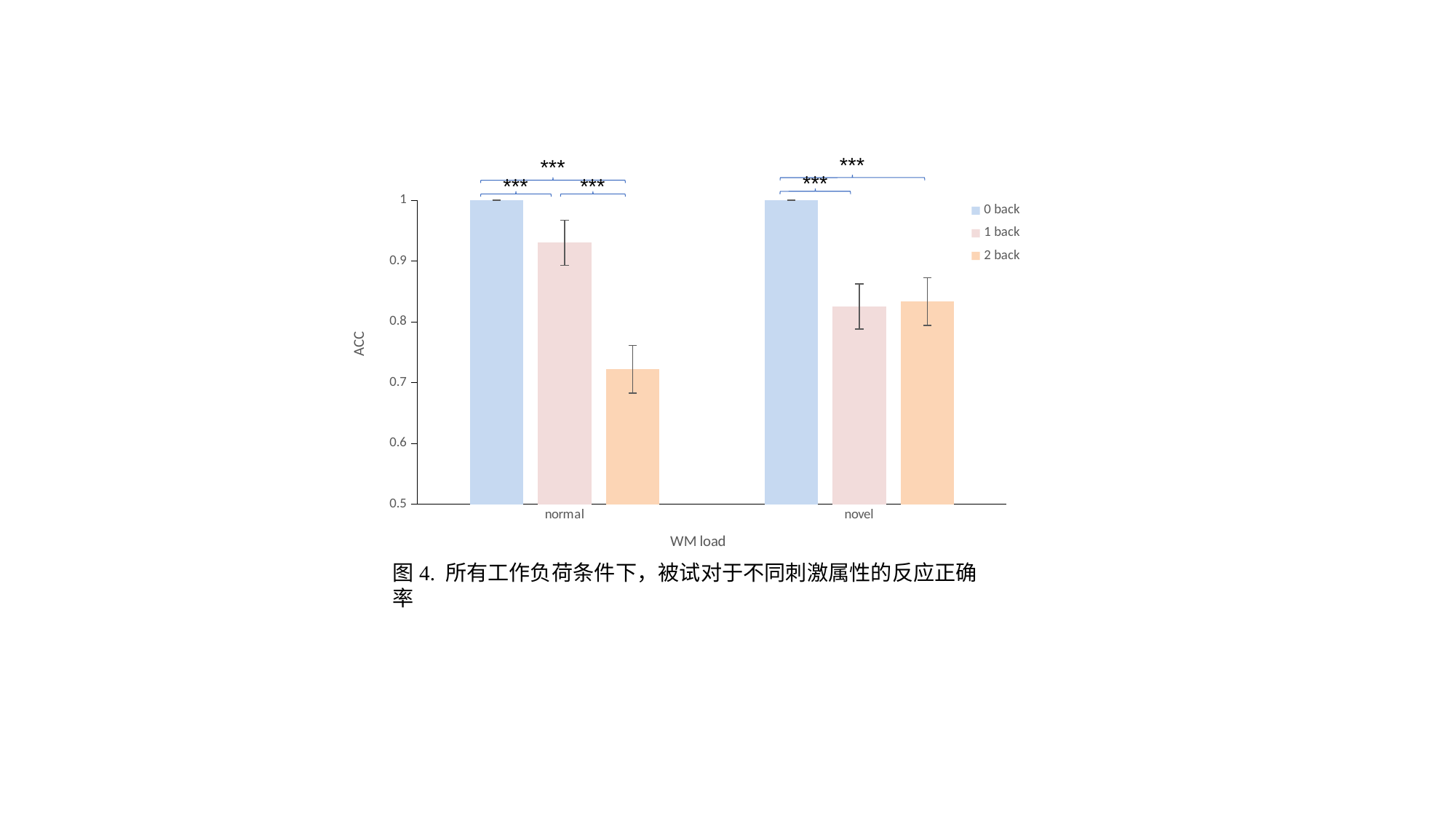

***
***

***
***
***

### Chart

| Category | 0 back | 1 back | 2 back |
|---|---|---|---|
| normal | 1.0 | 0.930041152111111 | 0.7222222222222222 |
| novel | 1.0 | 0.8251028806666668 | 0.8333333333333334 |
图4. 所有工作负荷条件下，被试对于不同刺激属性的反应正确率